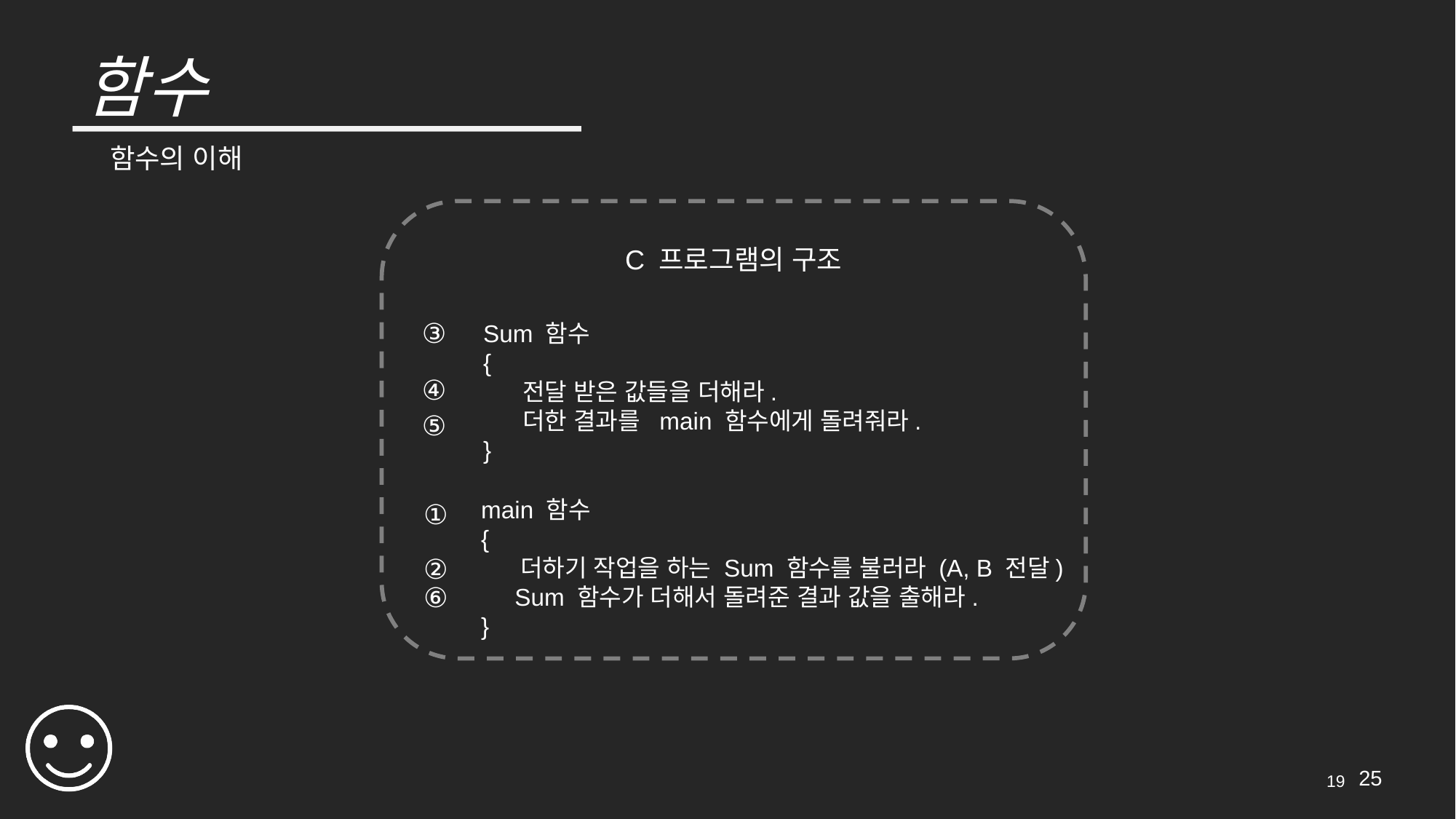

# 함수

함수의 이해

C 프로그램의 구조
③
Sum 함수
{
     전달 받은 값들을 더해라.
     더한 결과를  main 함수에게 돌려줘라.
}
④
⑤
main 함수
{
     더하기 작업을 하는 Sum 함수를 불러라 (A, B 전달)
     Sum 함수가 더해서 돌려준 결과 값을 출해라.
}
①
②
⑥
19